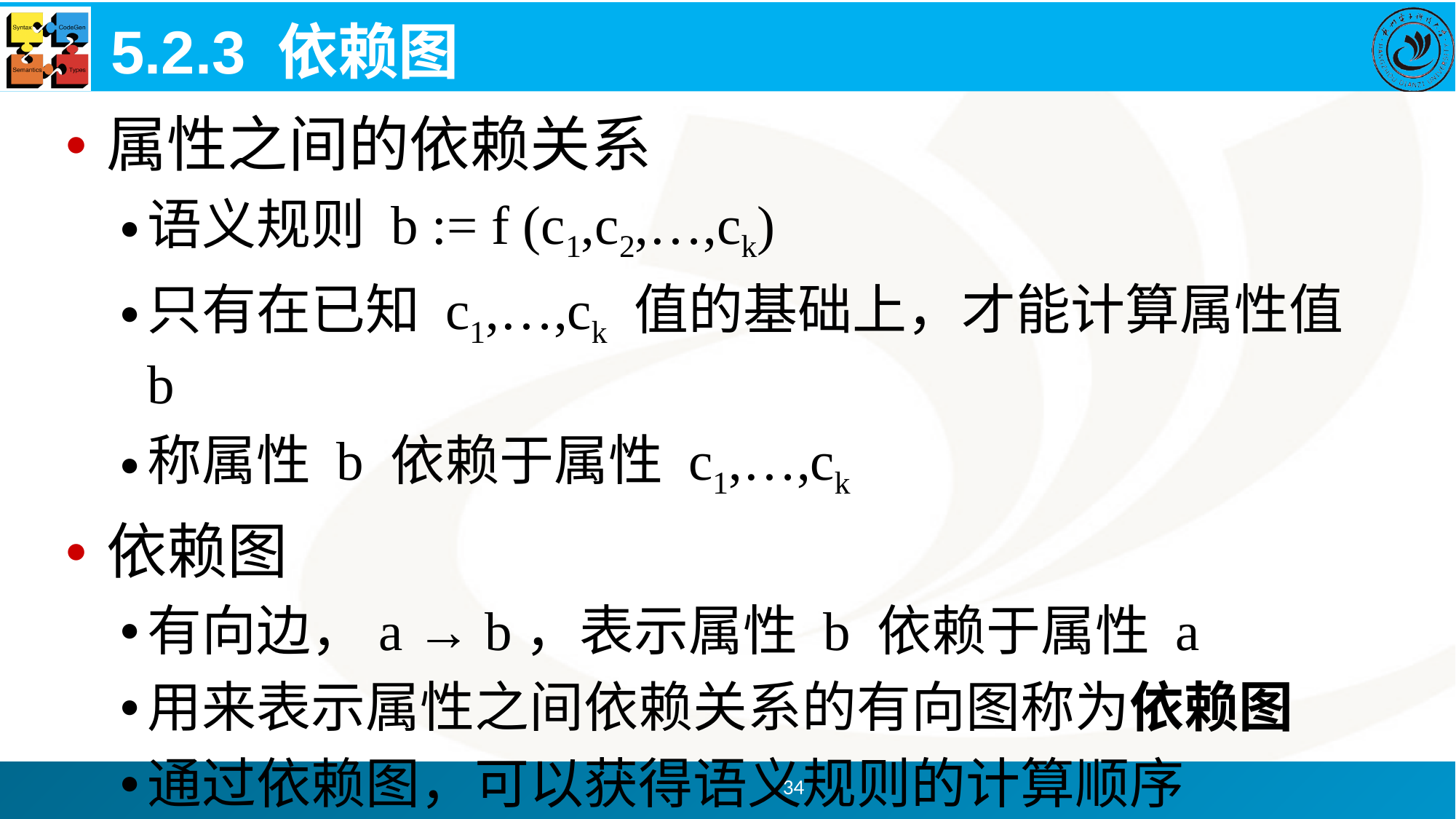

# 5.2.3 依赖图
属性之间的依赖关系
语义规则 b := f (c1,c2,…,ck)
只有在已知 c1,…,ck 值的基础上，才能计算属性值 b
称属性 b 依赖于属性 c1,…,ck
依赖图
有向边，a → b，表示属性 b 依赖于属性 a
用来表示属性之间依赖关系的有向图称为依赖图
通过依赖图，可以获得语义规则的计算顺序
34